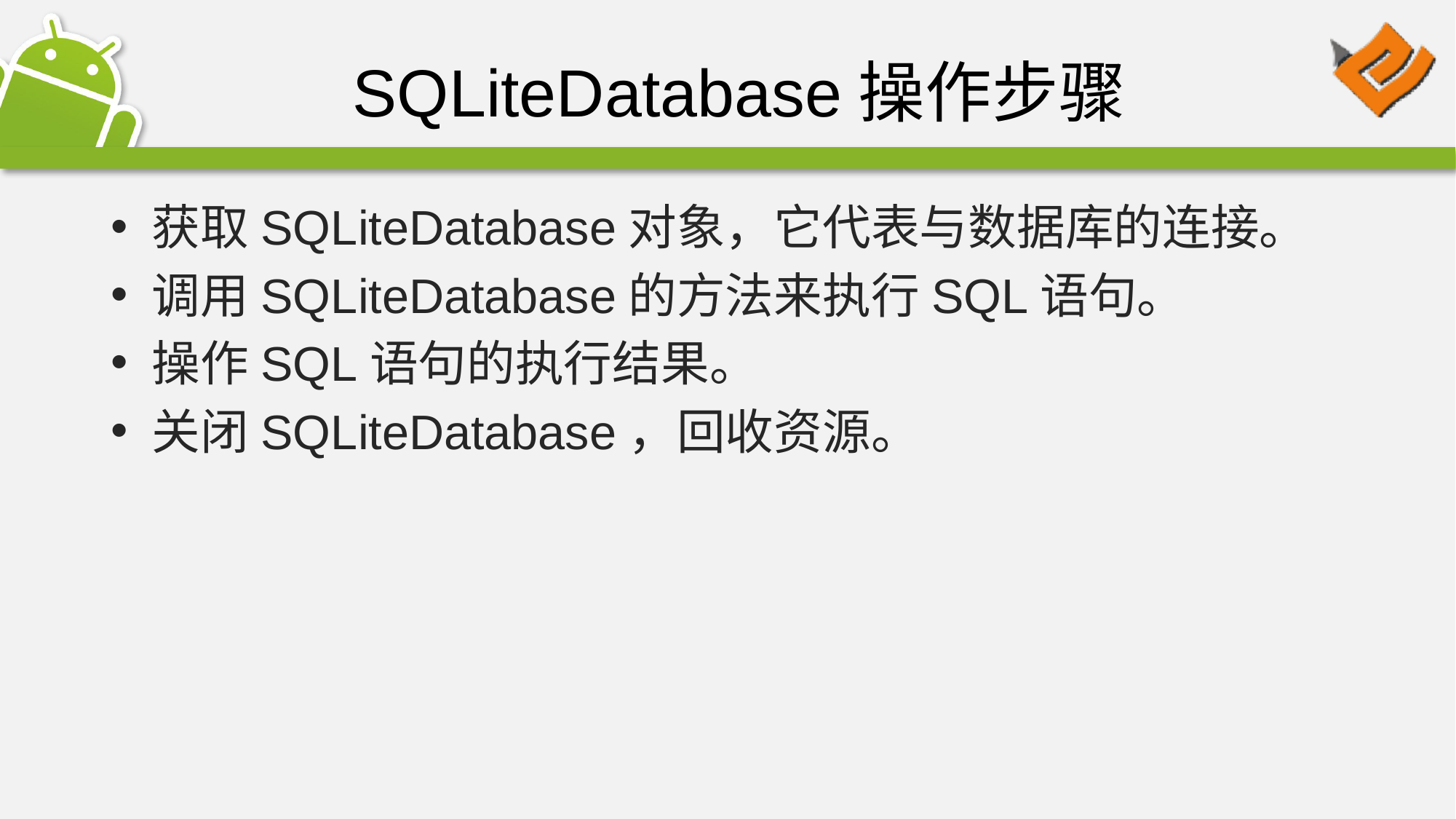

# SQLiteDatabase操作步骤
获取SQLiteDatabase对象，它代表与数据库的连接。
调用SQLiteDatabase的方法来执行SQL语句。
操作SQL语句的执行结果。
关闭SQLiteDatabase，回收资源。